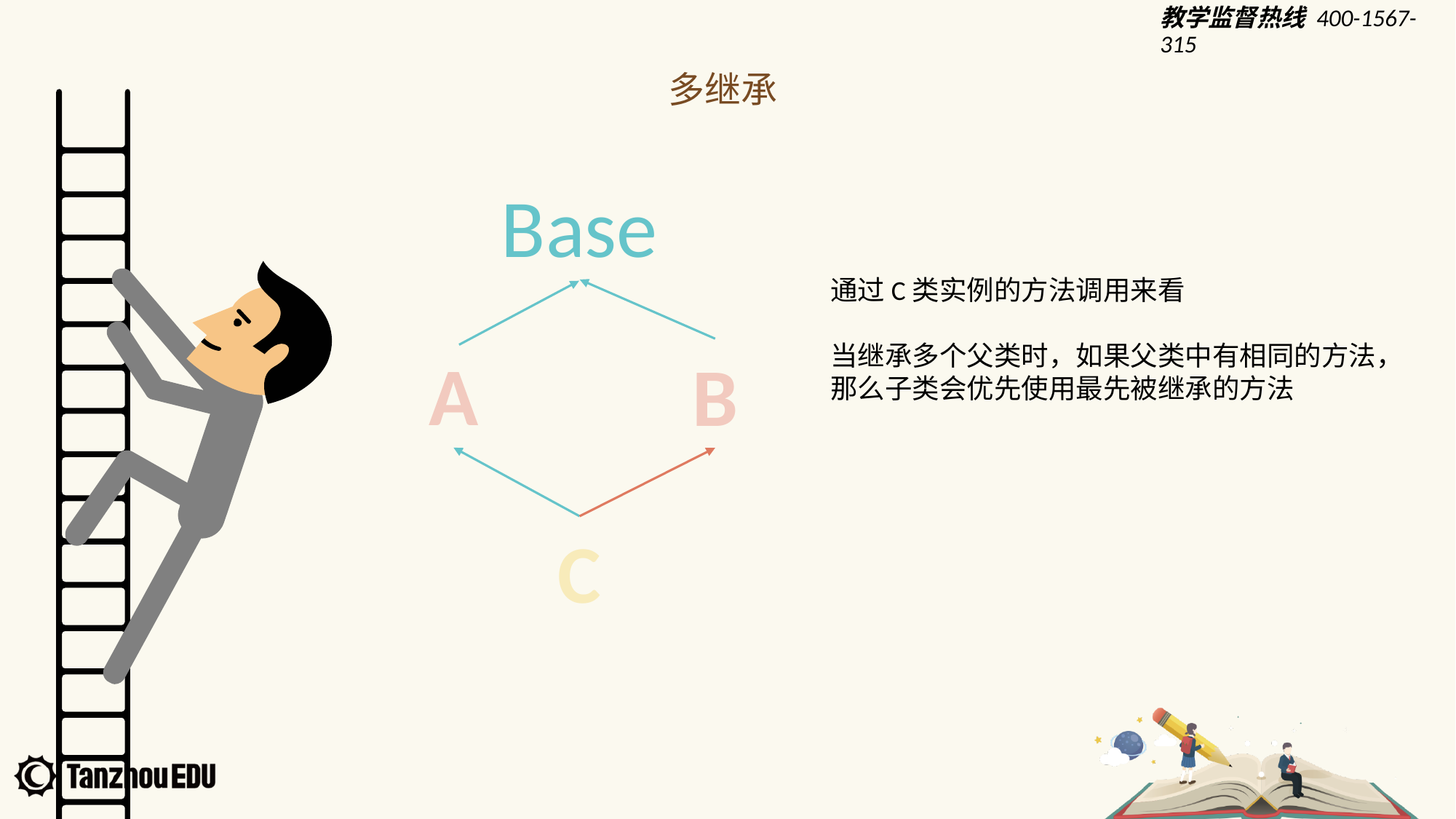

多继承

Base
通过C类实例的方法调用来看

当继承多个父类时，如果父类中有相同的方法，
那么子类会优先使用最先被继承的方法
A
B
C